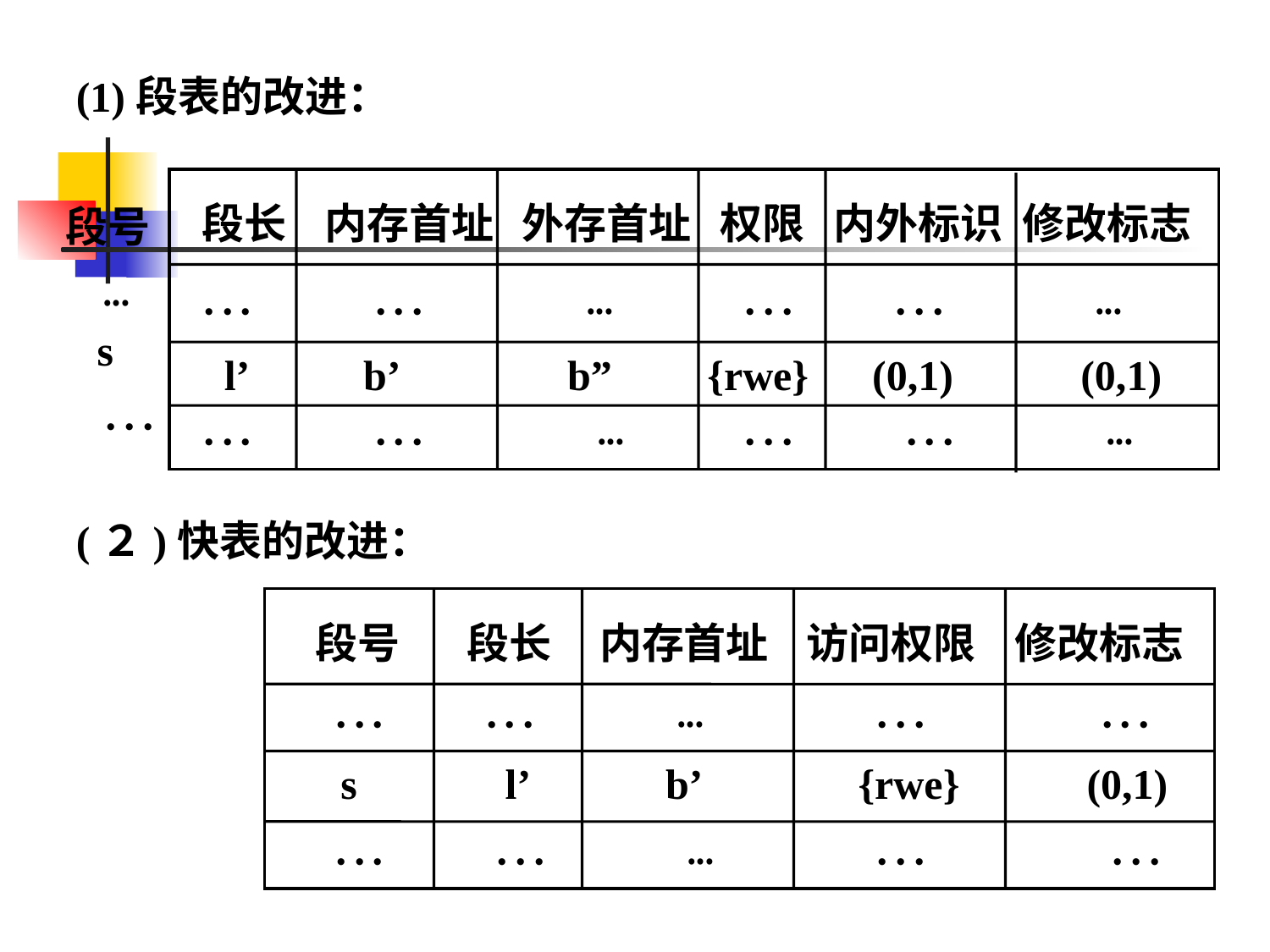

(1)段表的改进：

 段长    内存首址   外存首址   权限   内外标识  修改标志
段号
  …
   s
  ...

    l’           b’                b”         {rwe}      (0,1)            (0,1)

 ...           ...                …           ...          ...        …

 ...           ...               …            ...         ...        …
(２)快表的改进：

   段号       段长     内存首址    访问权限    修改标志
   ...         ...             …                ...                ...

      s              l’             b’         　{rwe}            (0,1)
   ...          ...             …               ...                 ...